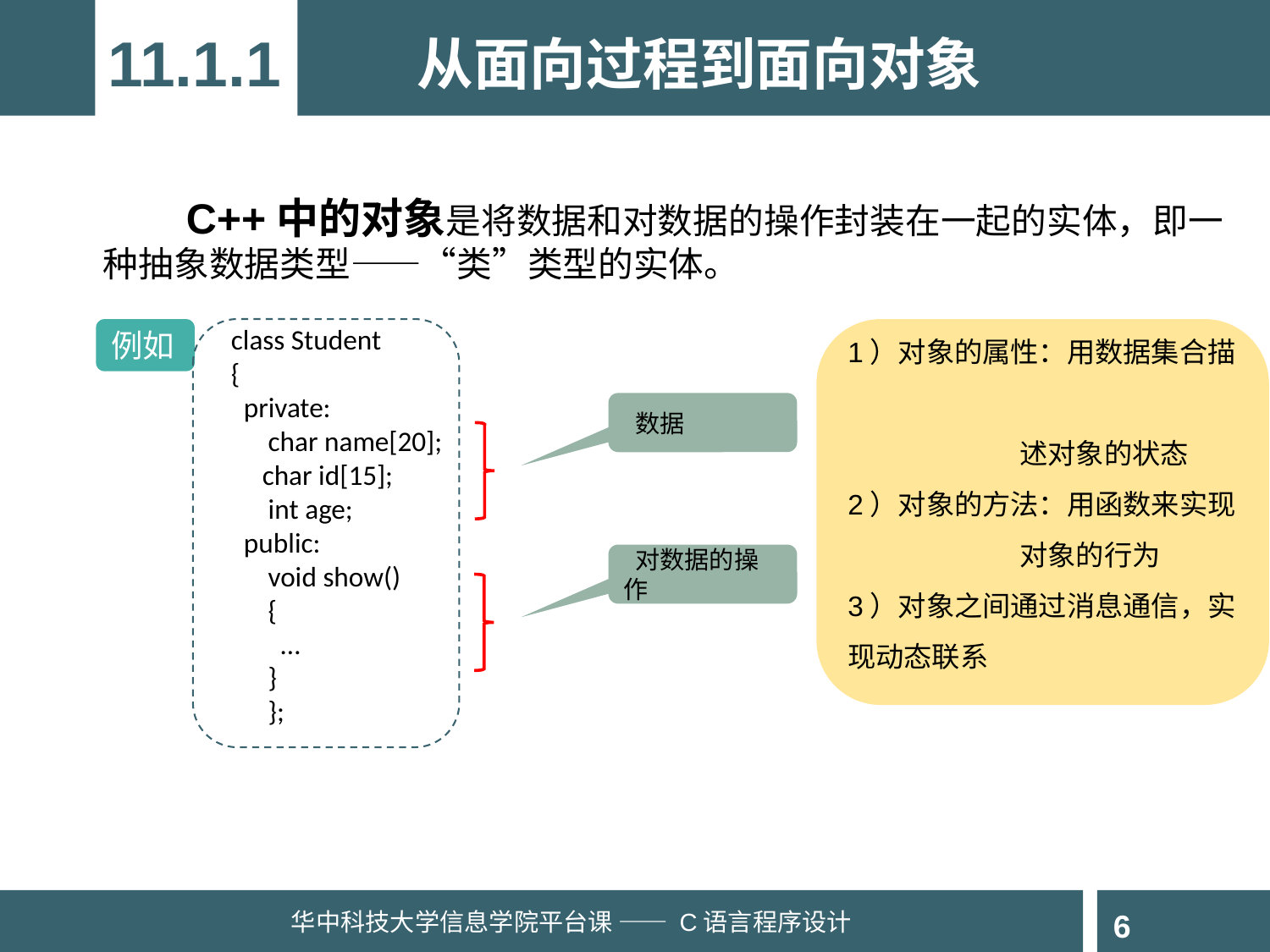

11.1.1
从面向过程到面向对象
       C++中的对象是将数据和对数据的操作封装在一起的实体，即一种抽象数据类型——“类”类型的实体。

class Student
{
  private:
char name[20];
  char id[15];
int age;
  public:
void show()
{
  …
}
};
例如

1）对象的属性：用数据集合描
                          述对象的状态
2）对象的方法：用函数来实现
                          对象的行为
3）对象之间通过消息通信，实现动态联系

 数据

 对数据的操作